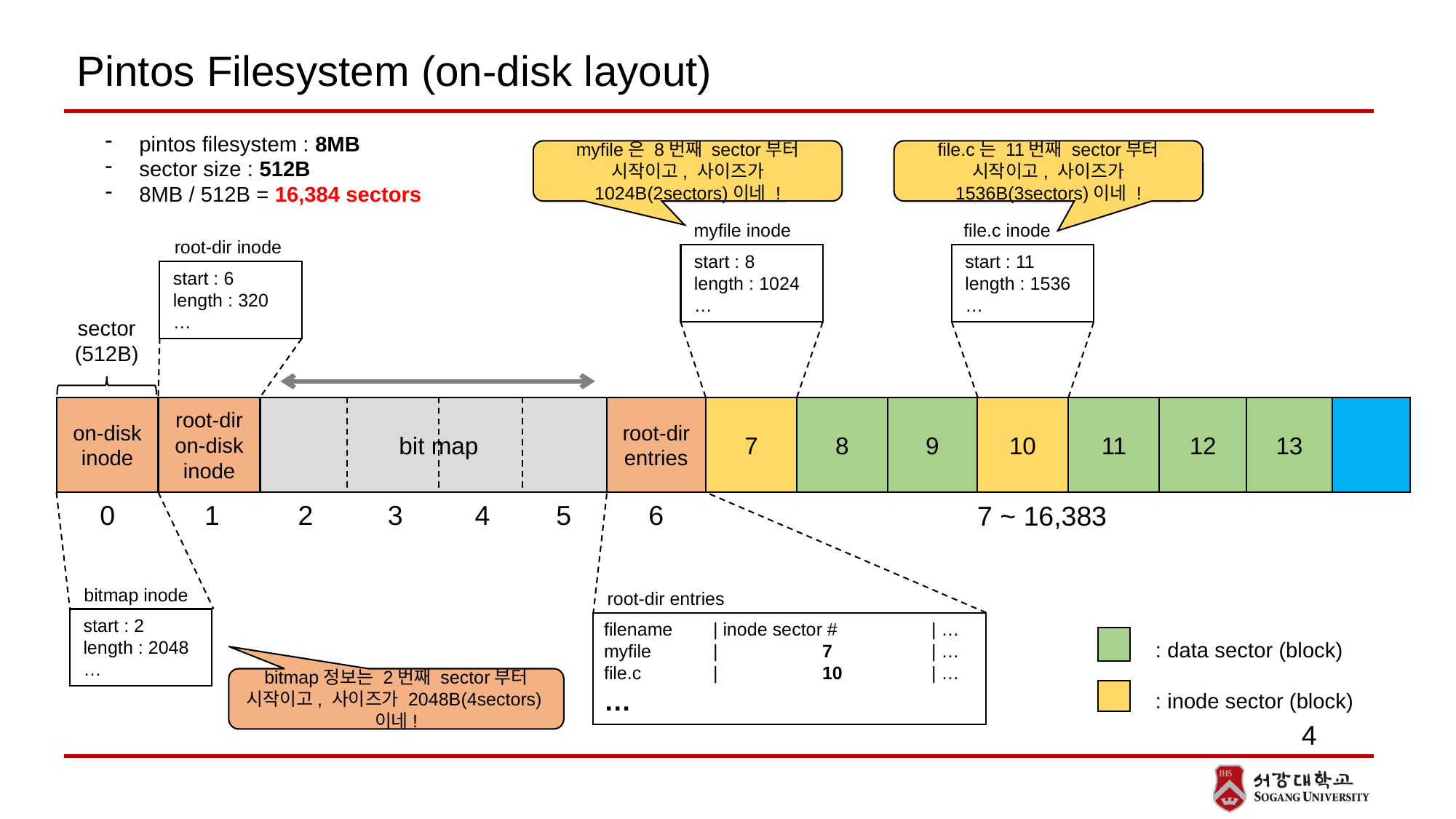

Pintos Filesystem (on-disk layout)
pintos filesystem : 8MB
sector size : 512B
8MB / 512B = 16,384 sectors
myfile은 8번째 sector부터 시작이고, 사이즈가 1024B(2sectors)이네 !
file.c는 11번째 sector부터 시작이고, 사이즈가 1536B(3sectors)이네 !
file.c inode
myfile inode
root-dir inode
start : 11
length : 1536
…

start : 8
length : 1024
…

start : 6
length : 320
…

sector
(512B)

on-disk inode
root-dir
on-disk
inode
bit map
root-dir
entries
7
Data Blocks
8
9
10
11
12
13
0
1
2
3
4
5
6
7 ~ 16,383
bitmap inode
root-dir entries
: data sector (block)
: inode sector (block)
start : 2
length : 2048
…

filename	| inode sector # 	| …
myfile    	|	7	| …
file.c	|	10	| … …

bitmap정보는 2번째 sector부터 시작이고, 사이즈가 2048B(4sectors)이네!

4